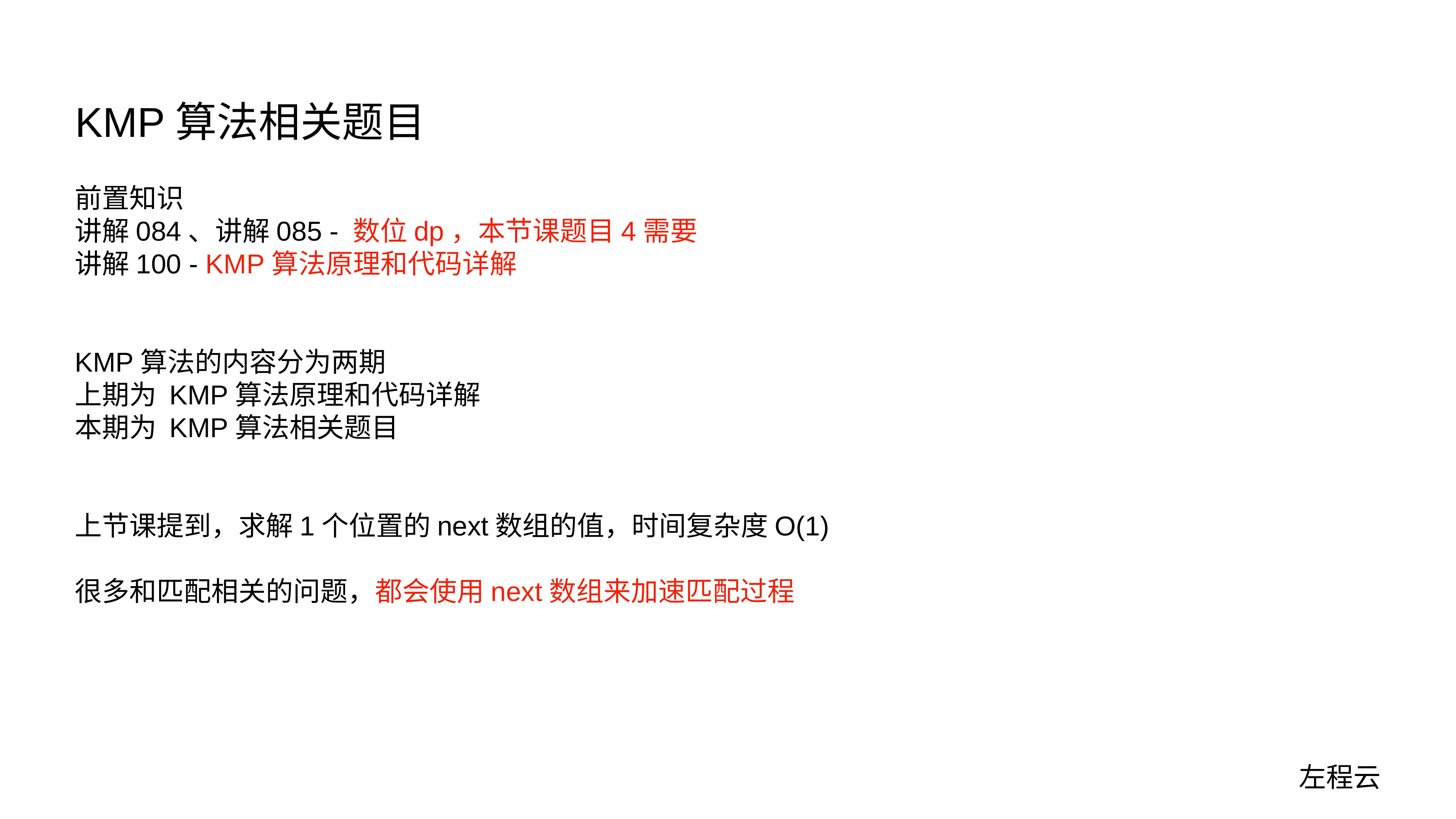

# KMP算法相关题目
前置知识
讲解084、讲解085 - 数位dp，本节课题目4需要
讲解100 - KMP算法原理和代码详解

KMP算法的内容分为两期
上期为 KMP算法原理和代码详解
本期为 KMP算法相关题目

上节课提到，求解1个位置的next数组的值，时间复杂度O(1)

很多和匹配相关的问题，都会使用next数组来加速匹配过程
左程云